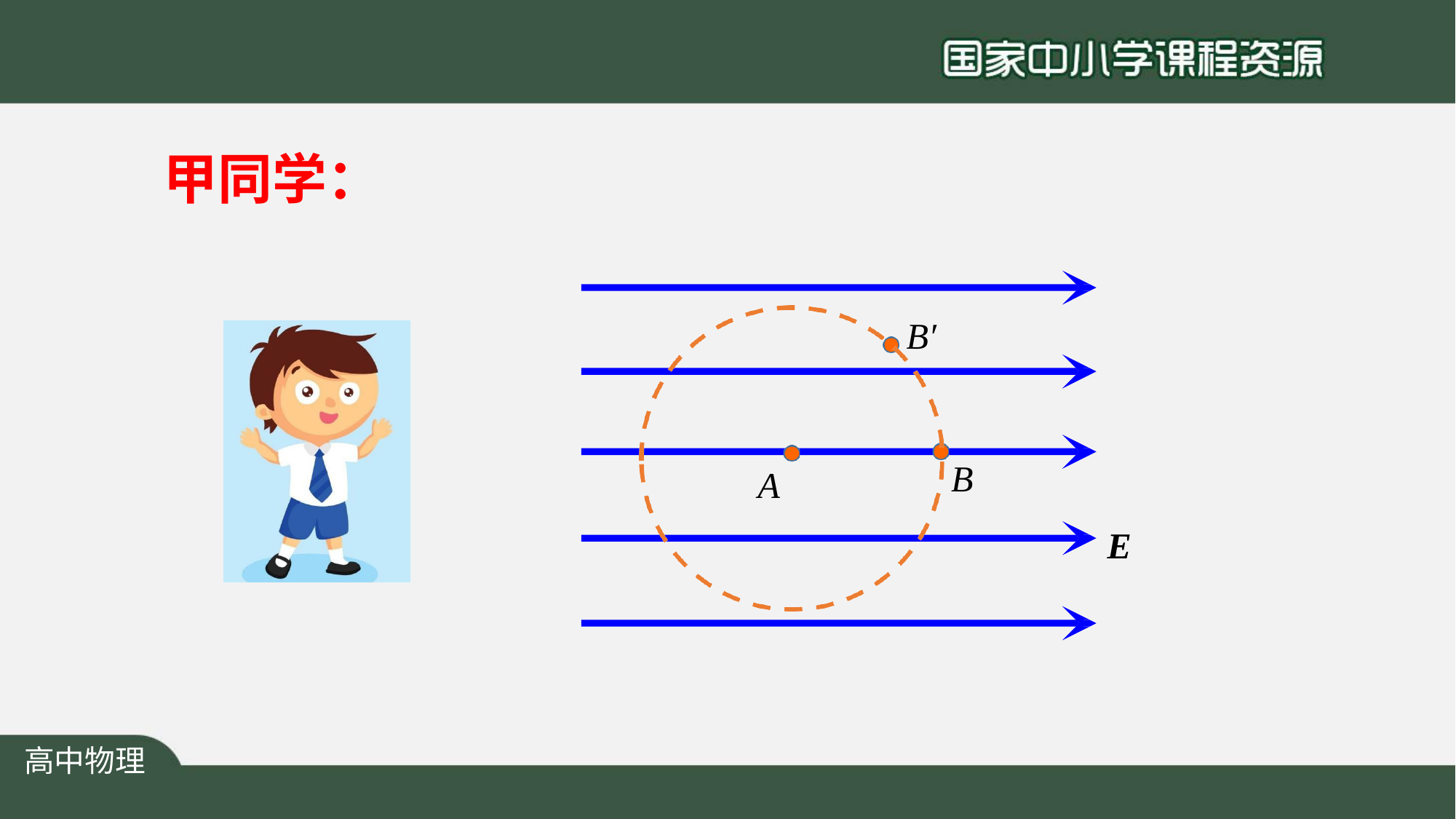

# 甲同学：

B′

B
A
E

高中物理